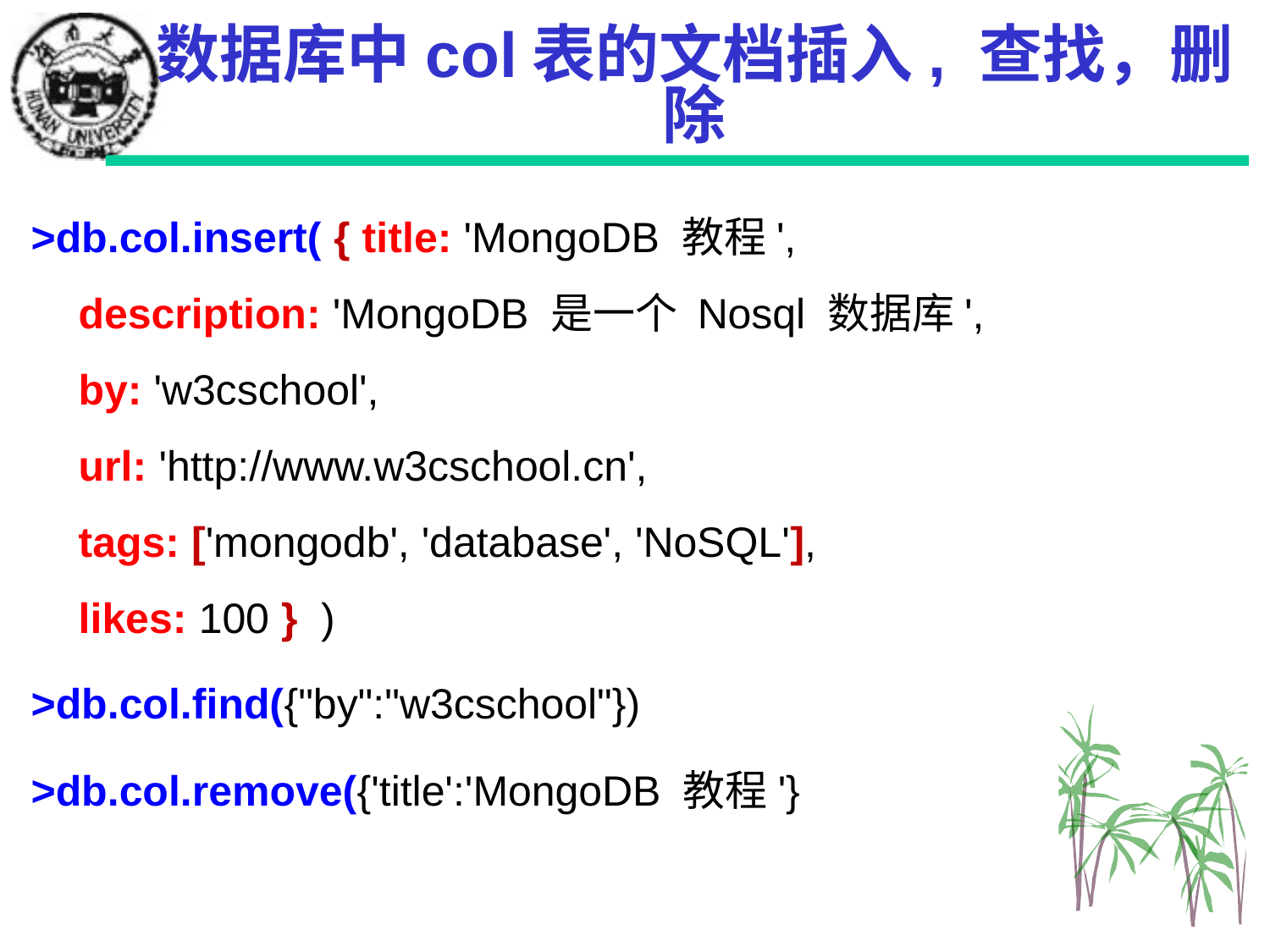

# 数据库中col表的文档插入, 查找，删除
>db.col.insert( { title: 'MongoDB 教程',
    description: 'MongoDB 是一个 Nosql 数据库',
    by: 'w3cschool',
    url: 'http://www.w3cschool.cn',
    tags: ['mongodb', 'database', 'NoSQL'],
    likes: 100 }  )
>db.col.find({"by":"w3cschool"})
>db.col.remove({'title':'MongoDB 教程'}